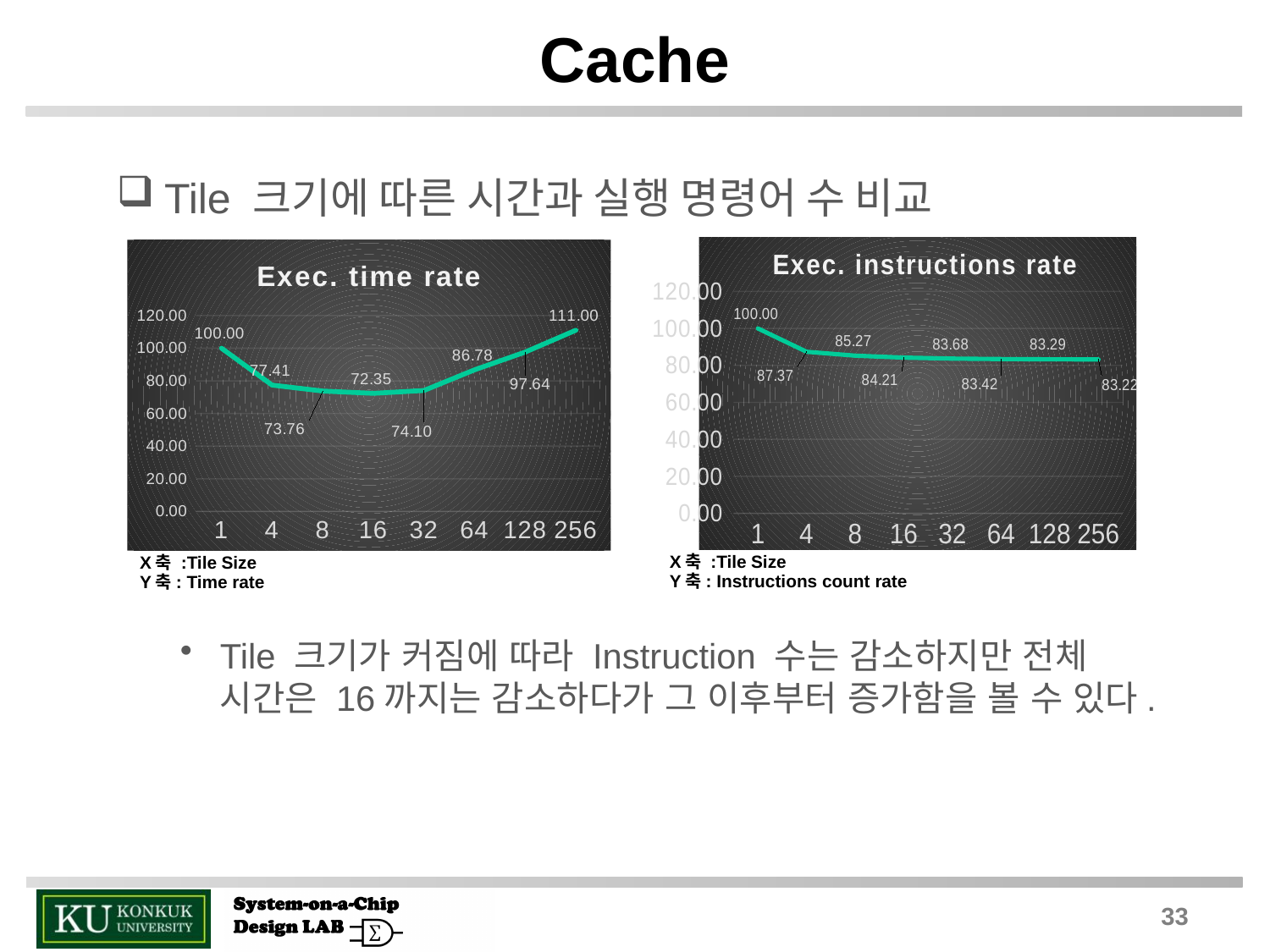

# Cache
Tile 크기에 따른 시간과 실행 명령어 수 비교

Tile 크기가 커짐에 따라 Instruction 수는 감소하지만 전체 시간은 16까지는 감소하다가 그 이후부터 증가함을 볼 수 있다.

### Chart: Exec. instructions rate

| Category |  |
|---|---|
| 1 | 100.0 |
| 4 | 87.36633372910735 |
| 8 | 85.2715675241976 |
| 16 | 84.20791716138419 |
| 32 | 83.68151440009699 |
| 64 | 83.41831301945338 |
| 128 | 83.28671232913159 |
| 256 | 83.2209119839707 |

### Chart: Exec. time rate

| Category |  |
|---|---|
| 1 | 100.0 |
| 4 | 77.41284230207665 |
| 8 | 73.76098990556822 |
| 16 | 72.35323158370186 |
| 32 | 74.10090230144641 |
| 64 | 86.77786998035735 |
| 128 | 97.63636936586802 |
| 256 | 111.00282560057141 |
X축 :Tile Size
Y축: Instructions count rate
X축 :Tile Size
Y축: Time rate
33
Analyisis :
Tile 크기가 커짐에 따라 Instruction수는 감소하지만 시간은 16까지는 감소하다가 그 이후부터
증가함을 볼 수 있다.